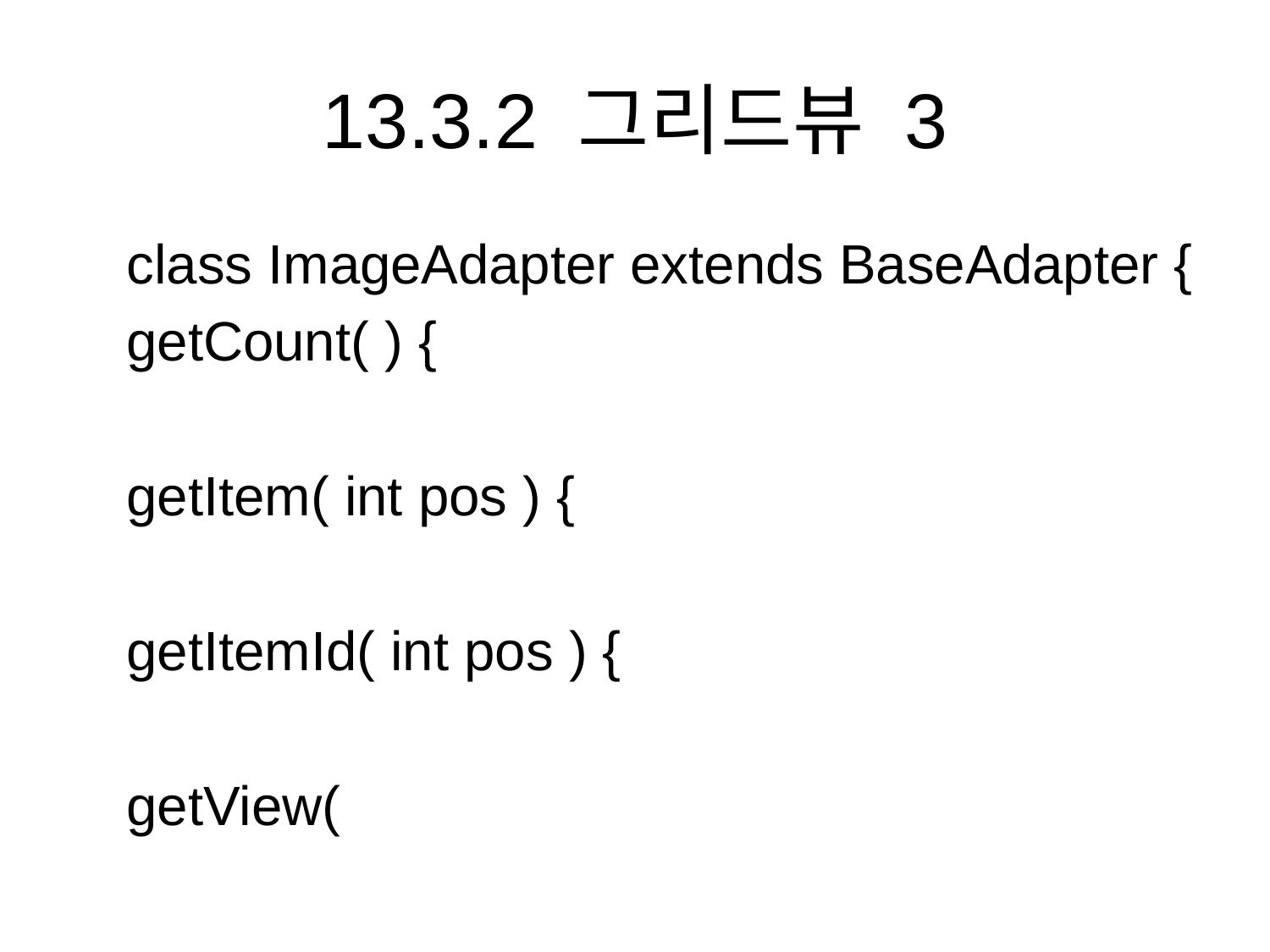

# 13.3.2 그리드뷰 3
	class ImageAdapter extends BaseAdapter {
		getCount( ) {

		getItem( int pos ) {

		getItemId( int pos ) {

		getView(